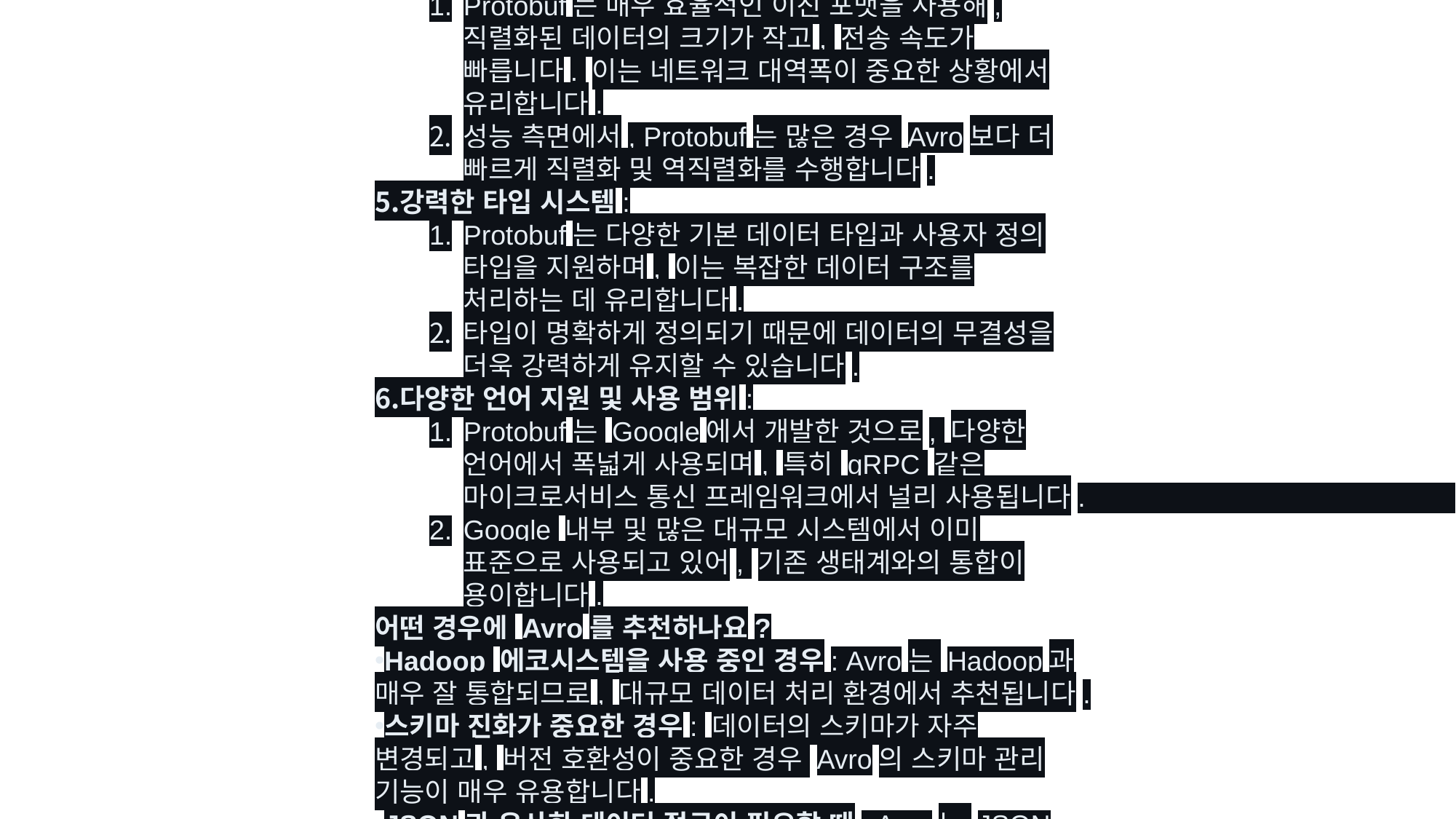

Avro와 Protobuf는 각각 장단점이 있어, 어느 하나가 절대적으로 우월하다고 말하기는 어렵습니다. 추천 여부는 주로 사용 사례와 환경에 따라 달라집니다. 두 포맷을 비교해 보겠습니다:
Avro의 장점
스키마와 데이터의 통합:
Avro는 스키마를 데이터와 함께 저장하거나 전송할 수 있습니다. 이를 통해 데이터의 구조를 쉽게 이해하고 변경할 수 있습니다.
데이터가 스키마와 함께 제공되므로 스키마를 중앙에서 관리할 수 있어, 스키마 호환성과 진화에 유리합니다.
동적 스키마 진화 지원:
Avro는 스키마 진화를 매우 유연하게 지원하며, 스키마 변경 시 구버전의 데이터와의 호환성을 유지할 수 있습니다.
다양한 스키마 호환성 모드를 제공해 데이터 변형 없이도 다양한 버전의 데이터를 처리할 수 있습니다.
Hadoop 에코시스템과의 통합:
Avro는 Hadoop 에코시스템과 매우 잘 통합되며, 대규모 데이터 처리 및 분석 워크플로우에서 사용하기 좋습니다.
Protobuf의 장점
이진 포맷의 효율성:
Protobuf는 매우 효율적인 이진 포맷을 사용해, 직렬화된 데이터의 크기가 작고, 전송 속도가 빠릅니다. 이는 네트워크 대역폭이 중요한 상황에서 유리합니다.
성능 측면에서, Protobuf는 많은 경우 Avro보다 더 빠르게 직렬화 및 역직렬화를 수행합니다.
강력한 타입 시스템:
Protobuf는 다양한 기본 데이터 타입과 사용자 정의 타입을 지원하며, 이는 복잡한 데이터 구조를 처리하는 데 유리합니다.
타입이 명확하게 정의되기 때문에 데이터의 무결성을 더욱 강력하게 유지할 수 있습니다.
다양한 언어 지원 및 사용 범위:
Protobuf는 Google에서 개발한 것으로, 다양한 언어에서 폭넓게 사용되며, 특히 gRPC 같은 마이크로서비스 통신 프레임워크에서 널리 사용됩니다.
Google 내부 및 많은 대규모 시스템에서 이미 표준으로 사용되고 있어, 기존 생태계와의 통합이 용이합니다.
어떤 경우에 Avro를 추천하나요?
Hadoop 에코시스템을 사용 중인 경우: Avro는 Hadoop과 매우 잘 통합되므로, 대규모 데이터 처리 환경에서 추천됩니다.
스키마 진화가 중요한 경우: 데이터의 스키마가 자주 변경되고, 버전 호환성이 중요한 경우 Avro의 스키마 관리 기능이 매우 유용합니다.
JSON과 유사한 데이터 접근이 필요할 때: Avro는 JSON 스키마를 사용하며, JSON과 유사한 데이터 접근 방식을 제공해 익숙함이 필요할 때 유리합니다.
어떤 경우에 Protobuf를 추천하나요?
고성능 및 네트워크 효율성이 중요한 경우: Protobuf는 매우 효율적인 직렬화 포맷을 제공하므로, 성능과 데이터 크기가 중요한 경우 적합합니다.
gRPC와 통합된 환경에서: gRPC를 사용하는 마이크로서비스 환경에서는 Protobuf가 기본으로 사용되며, 자연스럽게 추천됩니다.
엄격한 타입 검사와 안전성이 중요한 경우: Protobuf의 강력한 타입 시스템은 데이터의 무결성을 보장하기에 유리합니다.
결론
Avro와 Protobuf 중 어느 것을 추천할지는 특정한 상황과 요구 사항에 달려 있습니다. Avro는 스키마 진화와 Hadoop 통합에 강점을 가지며, Protobuf는 성능과 타입 안정성에서 우수합니다.
만약 여러분의 프로젝트가 Hadoop 에코시스템이나 스키마 진화를 중요시한다면 Avro를 추천할 수 있습니다. 반면, 성능이 중요하거나 gRPC 같은 서비스 간 통신에서 효율성을 중시한다면 Protobuf를 더 선호할 수 있습니다.